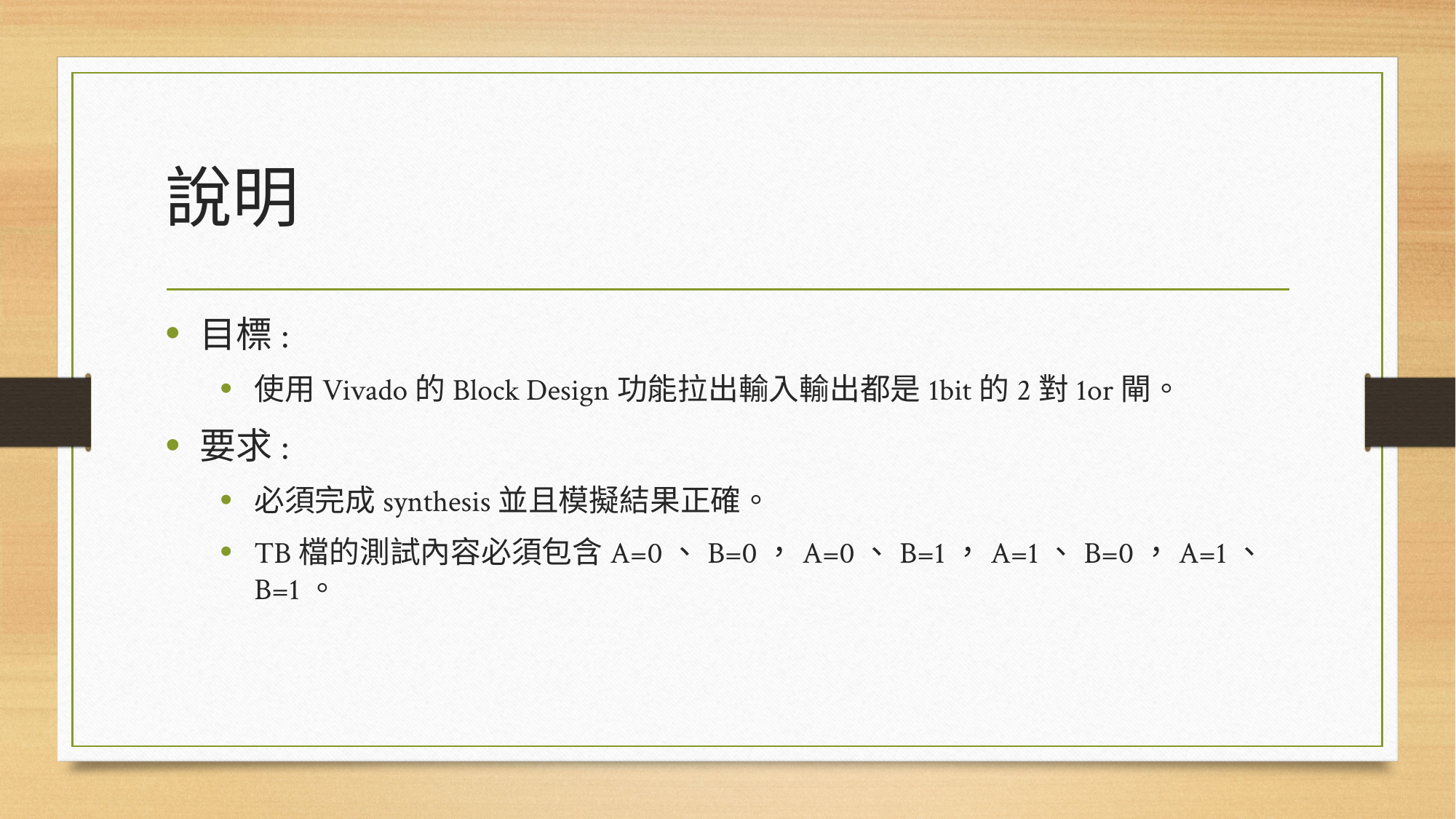

# 說明
目標:
使用Vivado的Block Design功能拉出輸入輸出都是1bit的2對1or閘。
要求:
必須完成synthesis並且模擬結果正確。
TB檔的測試內容必須包含A=0、B=0，A=0、B=1，A=1、B=0，A=1、B=1。